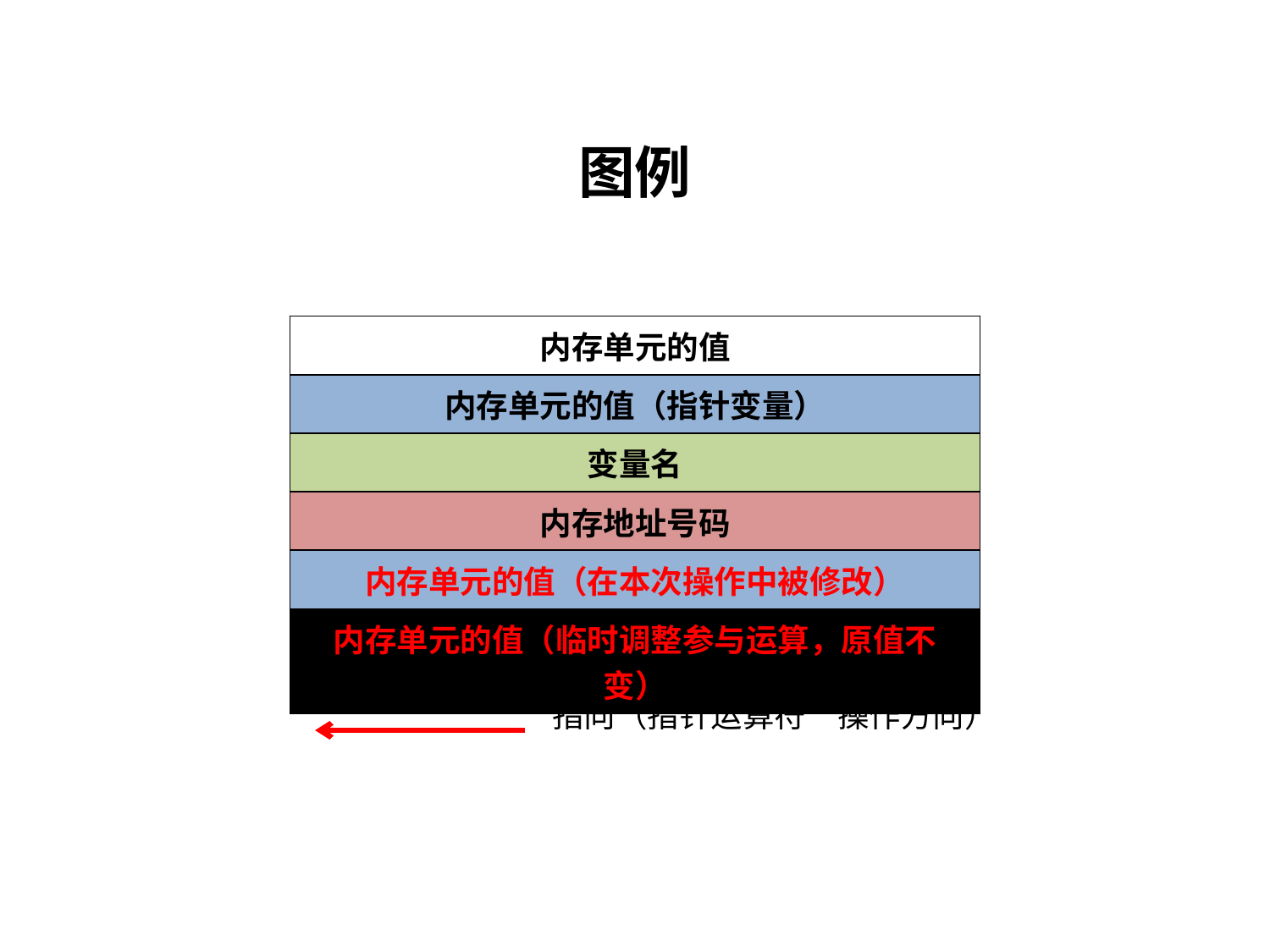

# 图例
| 内存单元的值 |
| --- |
| 内存单元的值（指针变量） |
| 变量名 |
| 内存地址号码 |
| 内存单元的值（在本次操作中被修改） |
| 内存单元的值（临时调整参与运算，原值不变） |
指向（指针运算符*操作方向）